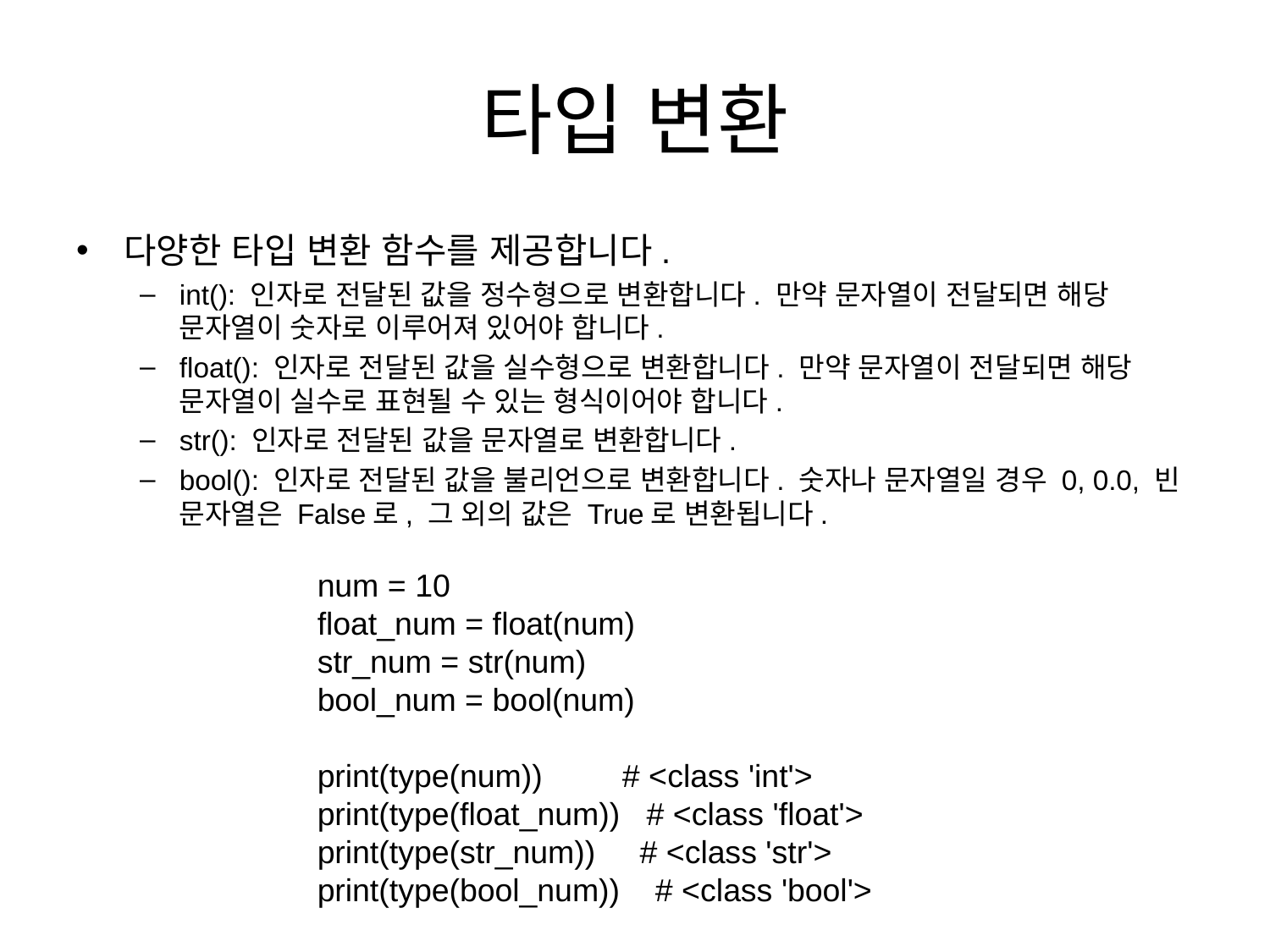

# 타입 변환
다양한 타입 변환 함수를 제공합니다.
int(): 인자로 전달된 값을 정수형으로 변환합니다. 만약 문자열이 전달되면 해당 문자열이 숫자로 이루어져 있어야 합니다.
float(): 인자로 전달된 값을 실수형으로 변환합니다. 만약 문자열이 전달되면 해당 문자열이 실수로 표현될 수 있는 형식이어야 합니다.
str(): 인자로 전달된 값을 문자열로 변환합니다.
bool(): 인자로 전달된 값을 불리언으로 변환합니다. 숫자나 문자열일 경우 0, 0.0, 빈 문자열은 False로, 그 외의 값은 True로 변환됩니다.

num = 10
float_num = float(num)
str_num = str(num)
bool_num = bool(num)

print(type(num))         # <class 'int'>
print(type(float_num))   # <class 'float'>
print(type(str_num))     # <class 'str'>
print(type(bool_num))    # <class 'bool'>